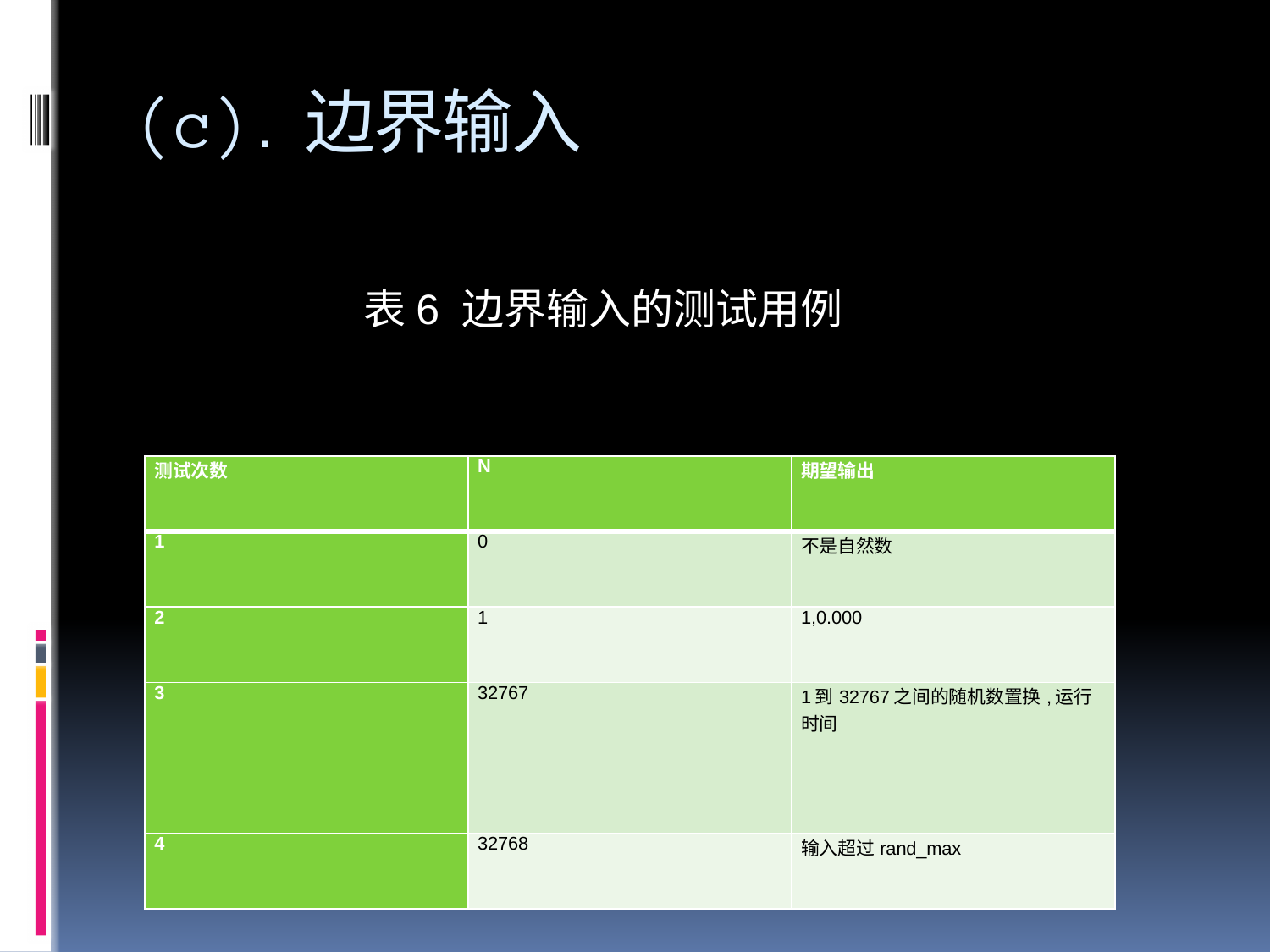

# (c).边界输入
表6 边界输入的测试用例
| 测试次数 | N | 期望输出 |
| --- | --- | --- |
| 1 | 0 | 不是自然数 |
| 2 | 1 | 1,0.000 |
| 3 | 32767 | 1到32767之间的随机数置换,运行时间 |
| 4 | 32768 | 输入超过rand\_max |